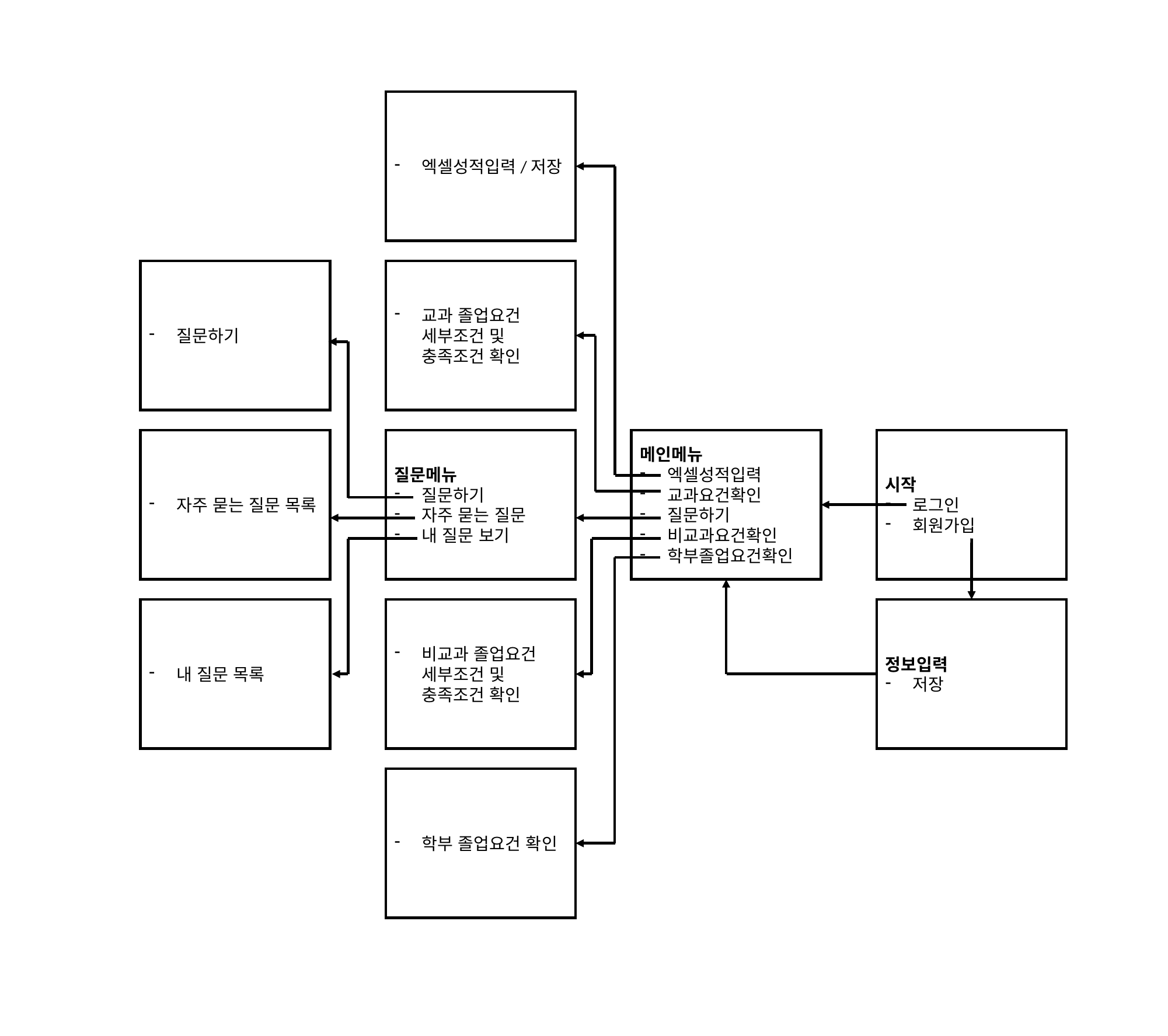

엑셀성적입력/저장
질문하기
교과 졸업요건 세부조건 및 충족조건 확인
자주 묻는 질문 목록
질문메뉴
질문하기
자주 묻는 질문
내 질문 보기
시작
로그인
회원가입
메인메뉴
엑셀성적입력
교과요건확인
질문하기
비교과요건확인
학부졸업요건확인
내 질문 목록
정보입력
저장
비교과 졸업요건 세부조건 및 충족조건 확인
학부 졸업요건 확인